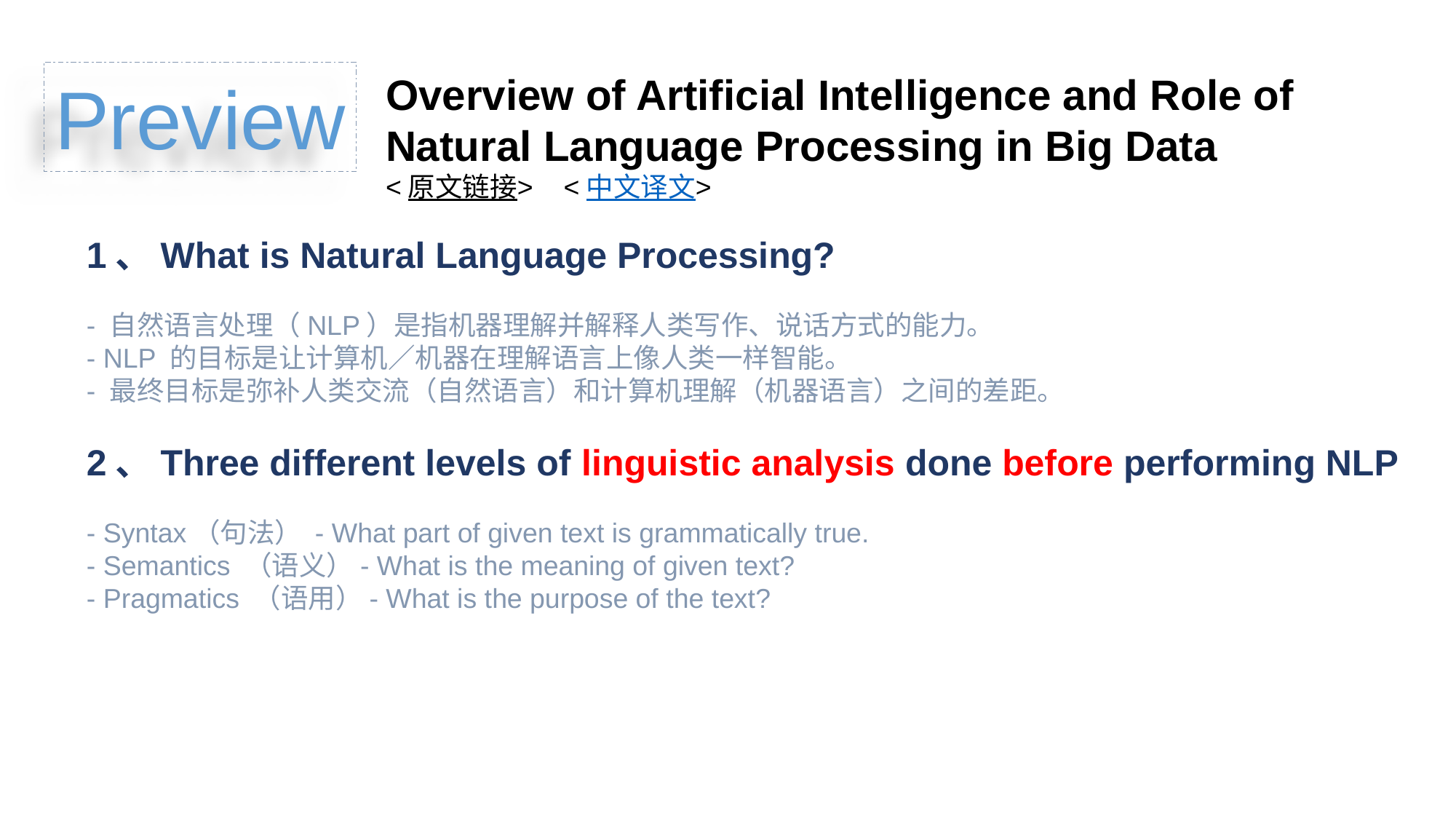

Preview
Overview of Artificial Intelligence and Role of Natural Language Processing in Big Data
<原文链接>    <中文译文>

1、What is Natural Language Processing?

- 自然语言处理（NLP）是指机器理解并解释人类写作、说话方式的能力。
- NLP 的目标是让计算机／机器在理解语言上像人类一样智能。
- 最终目标是弥补人类交流（自然语言）和计算机理解（机器语言）之间的差距。

2、Three different levels of linguistic analysis done before performing NLP

- Syntax（句法） - What part of given text is grammatically true.
- Semantics （语义）- What is the meaning of given text?
- Pragmatics （语用）- What is the purpose of the text?